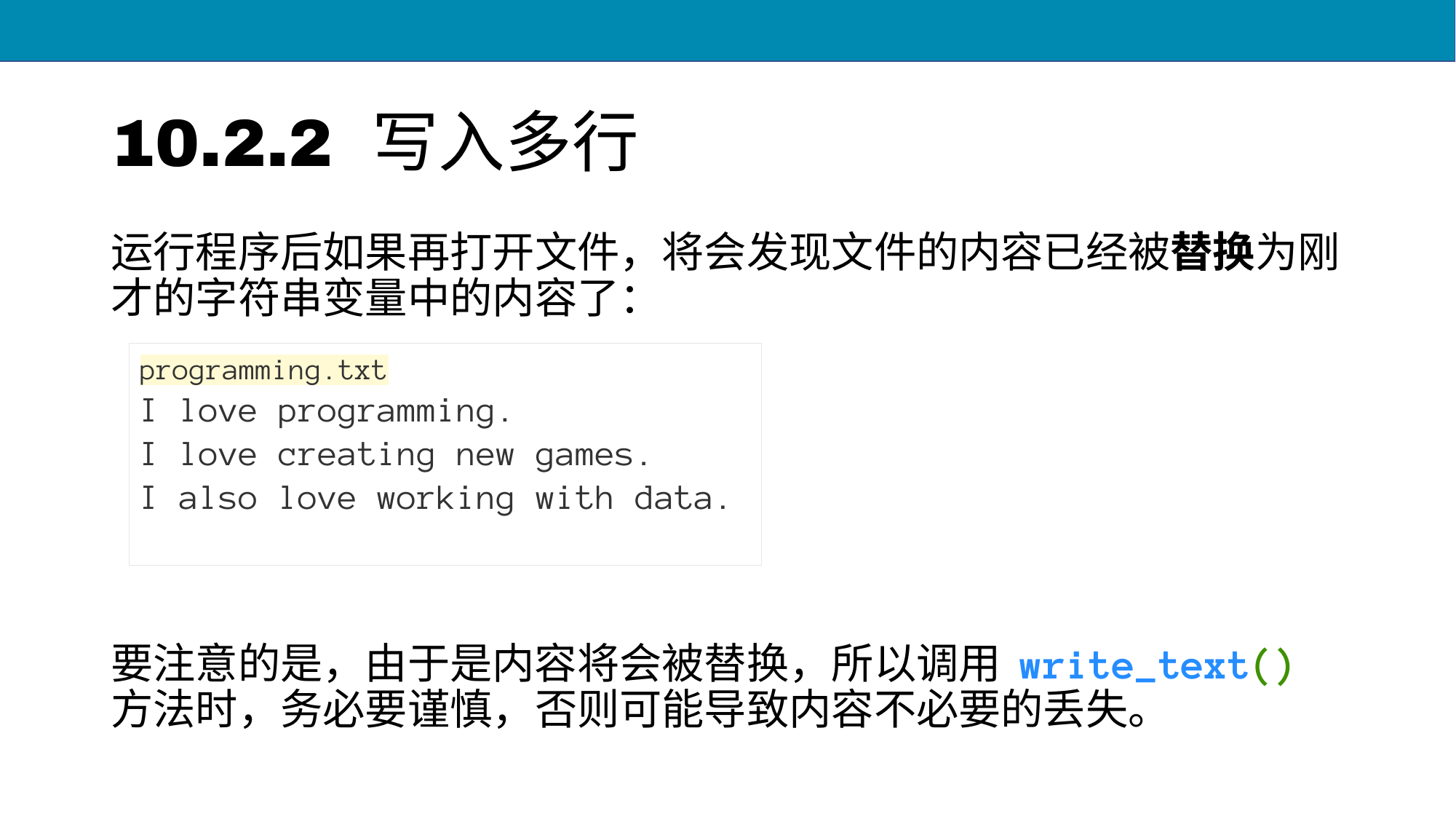

# 10.2.2 写入多行
运行程序后如果再打开文件，将会发现文件的内容已经被替换为刚才的字符串变量中的内容了：

要注意的是，由于是内容将会被替换，所以调用 write_text() 方法时，务必要谨慎，否则可能导致内容不必要的丢失。
programming.txt
I love programming.
I love creating new games.
I also love working with data.